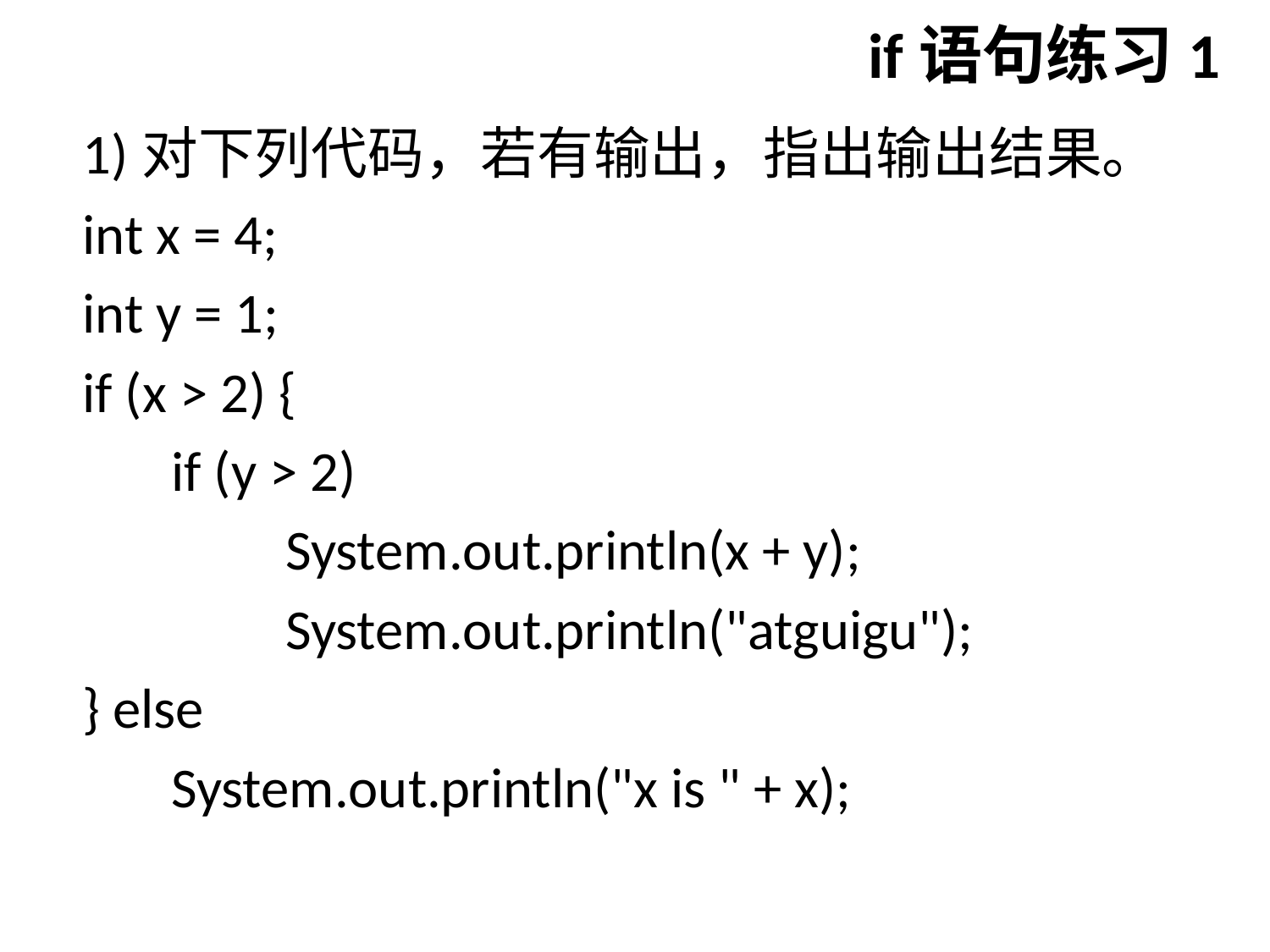

# if语句练习1
1)对下列代码，若有输出，指出输出结果。
int x = 4;
int y = 1;
if (x > 2) {
       if (y > 2)
                System.out.println(x + y);
                System.out.println("atguigu");
} else
       System.out.println("x is " + x);